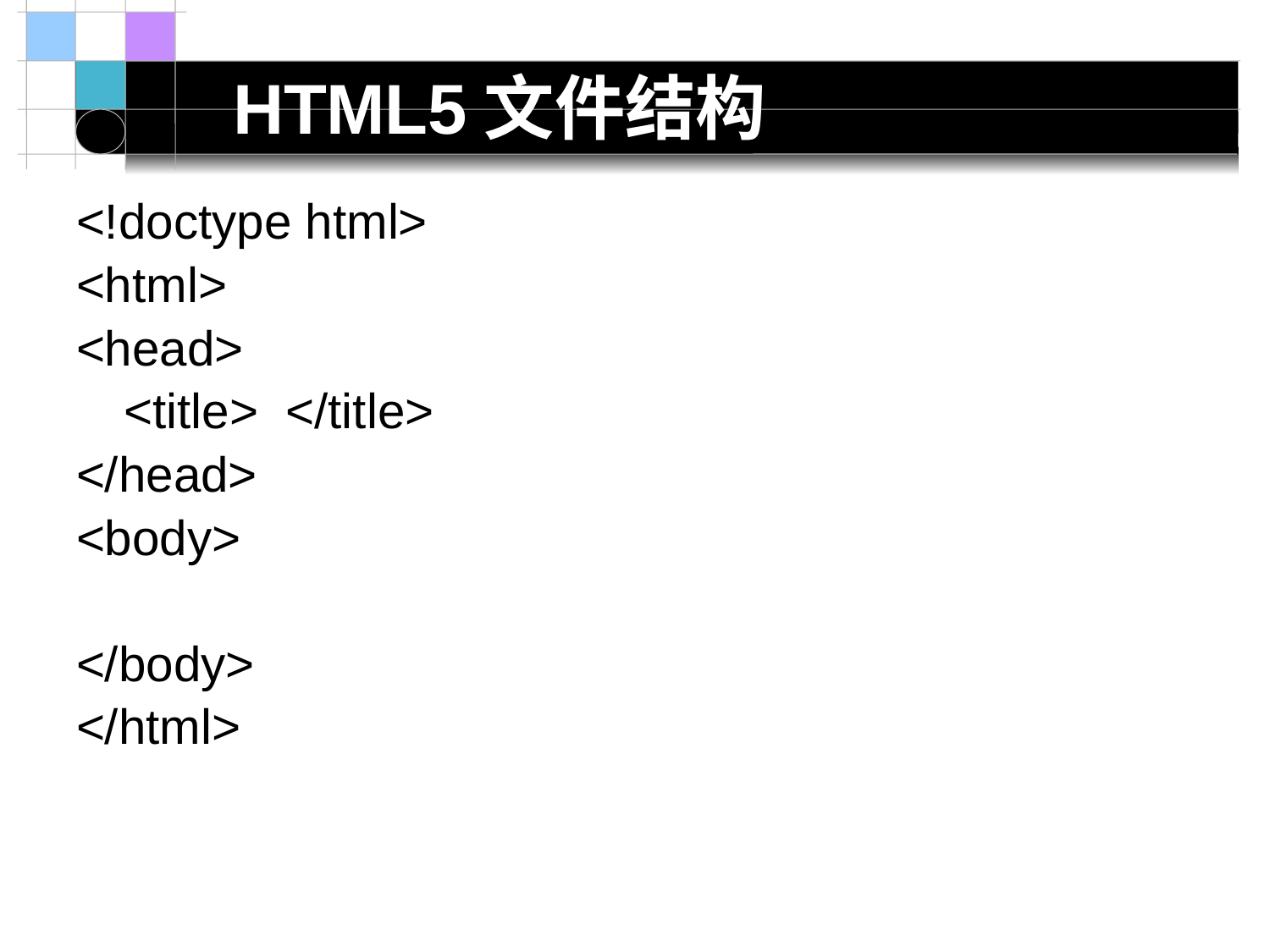

# HTML5文件结构
<!doctype html>
<html>
<head>
	<title>  </title>
</head>
<body>

</body>
</html>